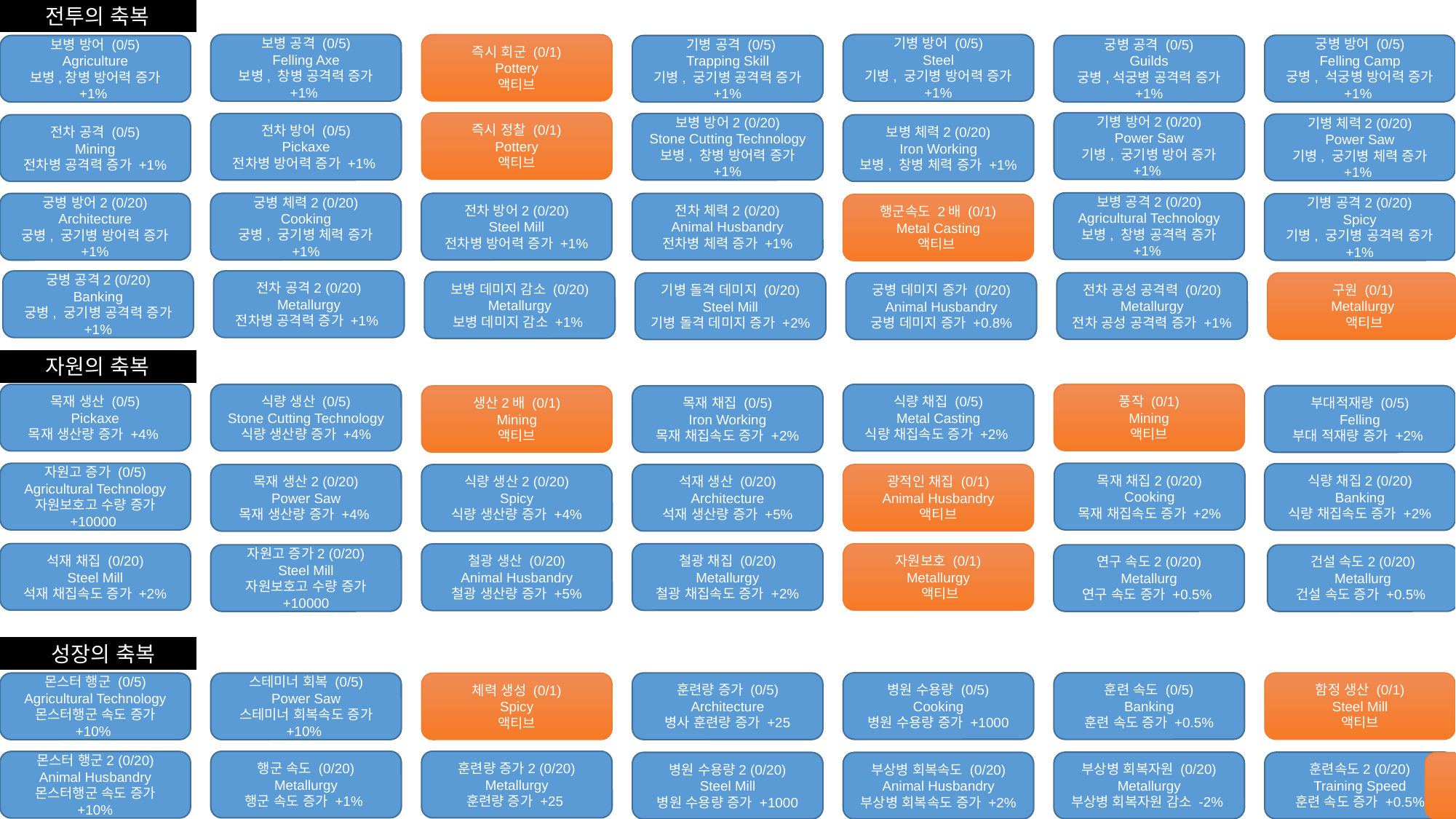

전투의 축복
보병 공격 (0/5)
Felling Axe
보병, 창병 공격력 증가 +1%
즉시 회군 (0/1)
Pottery
액티브
기병 방어 (0/5)
Steel
기병, 궁기병 방어력 증가 +1%
궁병 방어 (0/5)
Felling Camp
궁병, 석궁병 방어력 증가 +1%
궁병 공격 (0/5)
Guilds
궁병,석궁병 공격력 증가 +1%
보병 방어 (0/5)
Agriculture
보병,창병 방어력 증가 +1%
 기병 공격 (0/5)
Trapping Skill
기병, 궁기병 공격력 증가 +1%
즉시 정찰 (0/1)
Pottery
액티브
기병 방어2 (0/20)
Power Saw
기병, 궁기병 방어 증가 +1%
전차 방어 (0/5)
Pickaxe
전차병 방어력 증가 +1%
보병 방어2 (0/20)
Stone Cutting Technology
보병, 창병 방어력 증가 +1%
기병 체력2 (0/20)
Power Saw
기병, 궁기병 체력 증가 +1%
보병 체력2 (0/20)
Iron Working
보병, 창병 체력 증가 +1%
전차 공격 (0/5)
Mining
전차병 공격력 증가 +1%
보병 공격2 (0/20)
Agricultural Technology
보병, 창병 공격력 증가 +1%
궁병 체력2 (0/20)
Cooking
궁병, 궁기병 체력 증가 +1%
전차 방어2 (0/20)
Steel Mill
전차병 방어력 증가 +1%
전차 체력2 (0/20)
Animal Husbandry
전차병 체력 증가 +1%
궁병 방어2 (0/20)
Architecture
궁병, 궁기병 방어력 증가 +1%
기병 공격2 (0/20)
Spicy
기병, 궁기병 공격력 증가 +1%
행군속도 2배 (0/1)
Metal Casting
액티브
궁병 공격2 (0/20)
Banking
궁병, 궁기병 공격력 증가 +1%
전차 공격2 (0/20)
Metallurgy
전차병 공격력 증가 +1%
보병 데미지 감소 (0/20)
Metallurgy
보병 데미지 감소 +1%
전차 공성 공격력 (0/20)
Metallurgy
전차 공성 공격력 증가 +1%
구원 (0/1)
Metallurgy
 액티브
기병 돌격 데미지 (0/20)
Steel Mill
기병 돌격 데미지 증가 +2%
궁병 데미지 증가 (0/20)
Animal Husbandry
궁병 데미지 증가 +0.8%
자원의 축복
풍작 (0/1)
Mining
액티브
식량 채집 (0/5)
Metal Casting
식량 채집속도 증가 +2%
목재 생산 (0/5)
Pickaxe
목재 생산량 증가 +4%
식량 생산 (0/5)
Stone Cutting Technology
식량 생산량 증가 +4%
부대적재량 (0/5)
Felling
부대 적재량 증가 +2%
연구 속도 (0/5)
Felling Camp
연구 속도 증가+0.5%
목재 채집 (0/5)
Iron Working
목재 채집속도 증가 +2%
생산2배 (0/1)
Mining
액티브
건설 속도 (0/5)
Guilds
건설 속도 증가 +0.5%
자원고 증가 (0/5)
Agricultural Technology
자원보호고 수량 증가 +10000
목재 채집2 (0/20)
Cooking
목재 채집속도 증가 +2%
식량 채집2 (0/20)
Banking
식량 채집속도 증가 +2%
광적인 채집 (0/1)
Animal Husbandry
액티브
석재 생산 (0/20)
Architecture
석재 생산량 증가 +5%
식량 생산2 (0/20)
Spicy
식량 생산량 증가 +4%
목재 생산2 (0/20)
Power Saw
목재 생산량 증가 +4%
석재 채집 (0/20)
Steel Mill
석재 채집속도 증가 +2%
철광 채집 (0/20)
Metallurgy
철광 채집속도 증가 +2%
자원보호 (0/1)
Metallurgy
 액티브
철광 생산 (0/20)
Animal Husbandry
철광 생산량 증가 +5%
자원고 증가2 (0/20)
Steel Mill
자원보호고 수량 증가 +10000
연구 속도2 (0/20)
Metallurg
연구 속도 증가 +0.5%
건설 속도2 (0/20)
Metallurg
건설 속도 증가 +0.5%
 성장의 축복
병원 수용량 (0/5)
Cooking
병원 수용량 증가 +1000
훈련 속도 (0/5)
Banking
훈련 속도 증가 +0.5%
함정 생산 (0/1)
Steel Mill
액티브
훈련량 증가 (0/5)
Architecture
병사 훈련량 증가 +25
체력 생성 (0/1)
Spicy
액티브
몬스터 행군 (0/5)
Agricultural Technology
몬스터행군 속도 증가 +10%
스테미너 회복 (0/5)
Power Saw
스테미너 회복속도 증가 +10%
행군 속도 (0/20)
Metallurgy
행군 속도 증가 +1%
훈련량 증가2 (0/20)
Metallurgy
훈련량 증가 +25
몬스터 행군2 (0/20)
Animal Husbandry
몬스터행군 속도 증가 +10%
부상병 회복자원 (0/20)
Metallurgy
부상병 회복자원 감소 -2%
훈련속도2 (0/20)
Training Speed
훈련 속도 증가 +0.5%
병원 수용량2 (0/20)
Steel Mill
병원 수용량 증가 +1000
부상병 회복속도 (0/20)
Animal Husbandry
부상병 회복속도 증가 +2%
진흙의 땅 (0/1)
Training Speed
액티브